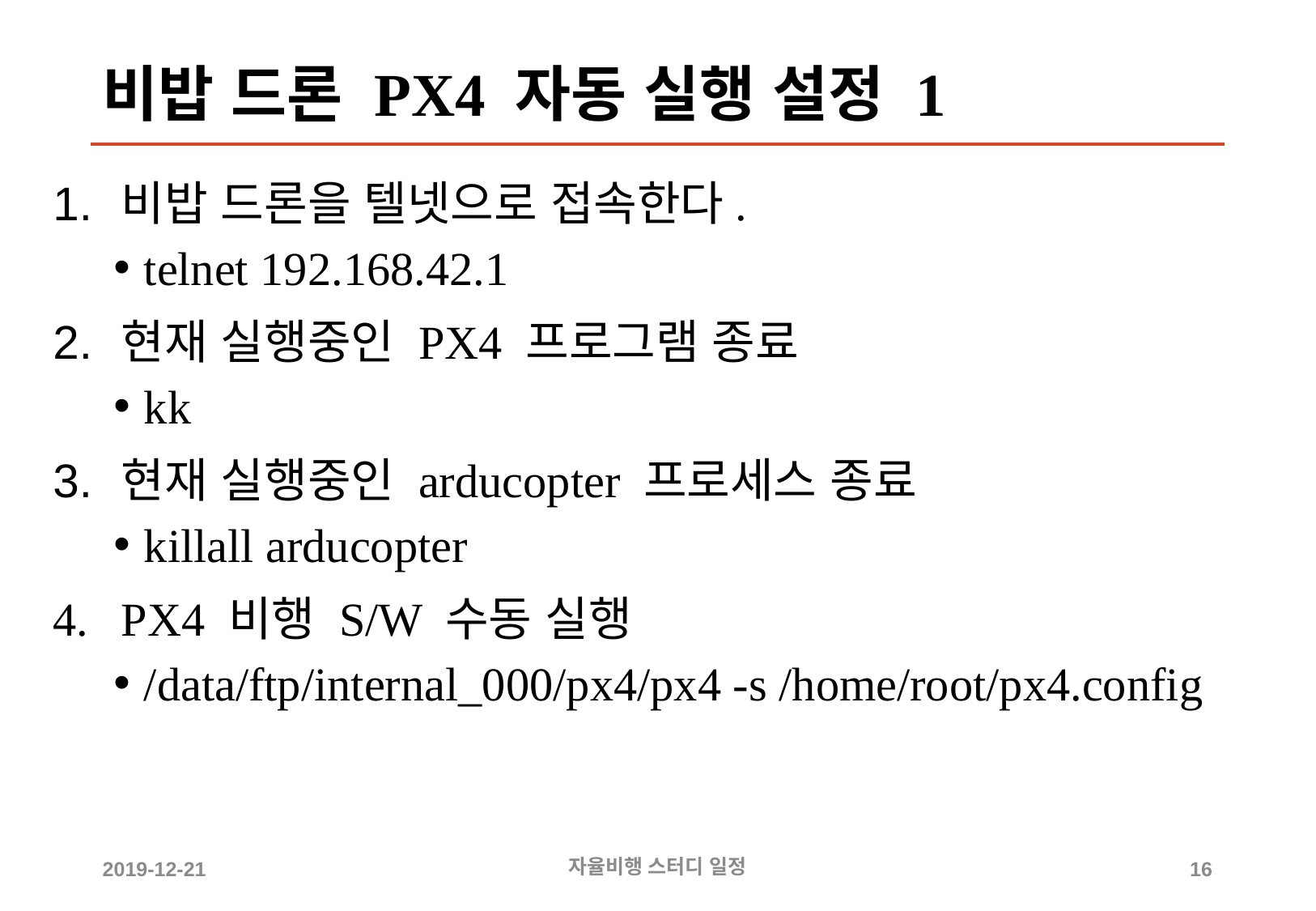

# 비밥 드론 PX4 자동 실행 설정 1
비밥 드론을 텔넷으로 접속한다.
telnet 192.168.42.1
현재 실행중인 PX4 프로그램 종료
kk
현재 실행중인 arducopter 프로세스 종료
killall arducopter
PX4 비행 S/W 수동 실행
/data/ftp/internal_000/px4/px4 -s /home/root/px4.config

2019-12-21
자율비행 스터디 일정
16